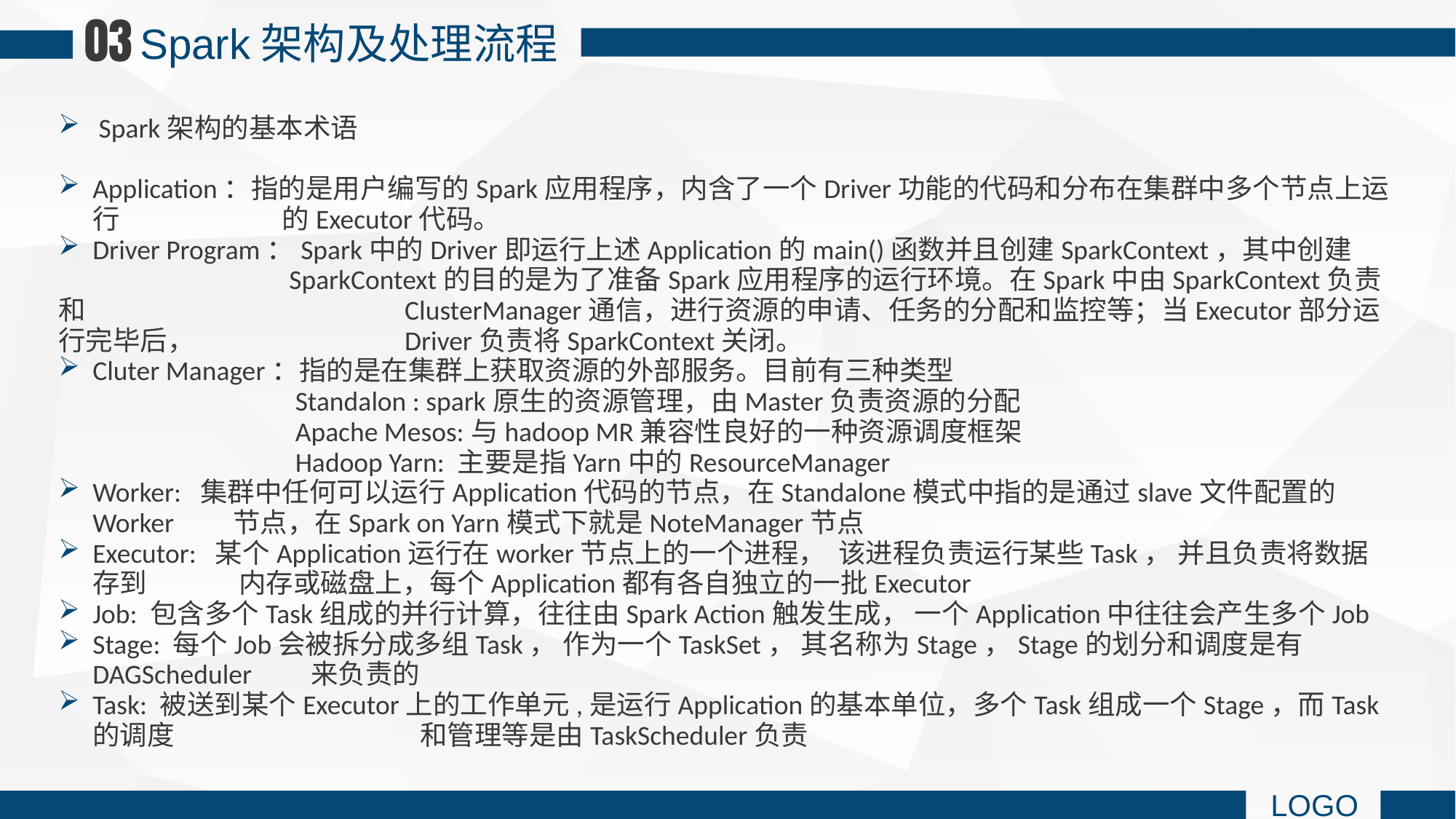

03
Spark架构及处理流程

 Spark架构的基本术语

Application：指的是用户编写的Spark应用程序，内含了一个Driver功能的代码和分布在集群中多个节点上运行	             的Executor代码。
Driver Program：Spark中的Driver即运行上述Application的main()函数并且创建SparkContext，其中创建
		  SparkContext的目的是为了准备Spark应用程序的运行环境。在Spark中由SparkContext负责和			  ClusterManager通信，进行资源的申请、任务的分配和监控等；当Executor部分运行完毕后，		  Driver负责将SparkContext关闭。
Cluter Manager：指的是在集群上获取资源的外部服务。目前有三种类型
	 	   Standalon : spark原生的资源管理，由Master负责资源的分配
		   Apache Mesos:与hadoop MR兼容性良好的一种资源调度框架
	  	   Hadoop Yarn: 主要是指Yarn中的ResourceManager
Worker:  集群中任何可以运行Application代码的节点，在Standalone模式中指的是通过slave文件配置的Worker	    节点，在Spark on Yarn模式下就是NoteManager节点
Executor:  某个Application运行在worker节点上的一个进程，  该进程负责运行某些Task， 并且负责将数据存到	      内存或磁盘上，每个Application都有各自独立的一批Executor
Job: 包含多个Task组成的并行计算，往往由Spark Action触发生成， 一个Application中往往会产生多个Job
Stage: 每个Job会被拆分成多组Task， 作为一个TaskSet， 其名称为Stage，Stage的划分和调度是有DAGScheduler	来负责的
Task: 被送到某个Executor上的工作单元,是运行Application的基本单位，多个Task组成一个Stage，而Task的调度                          	和管理等是由TaskScheduler负责
LOGO